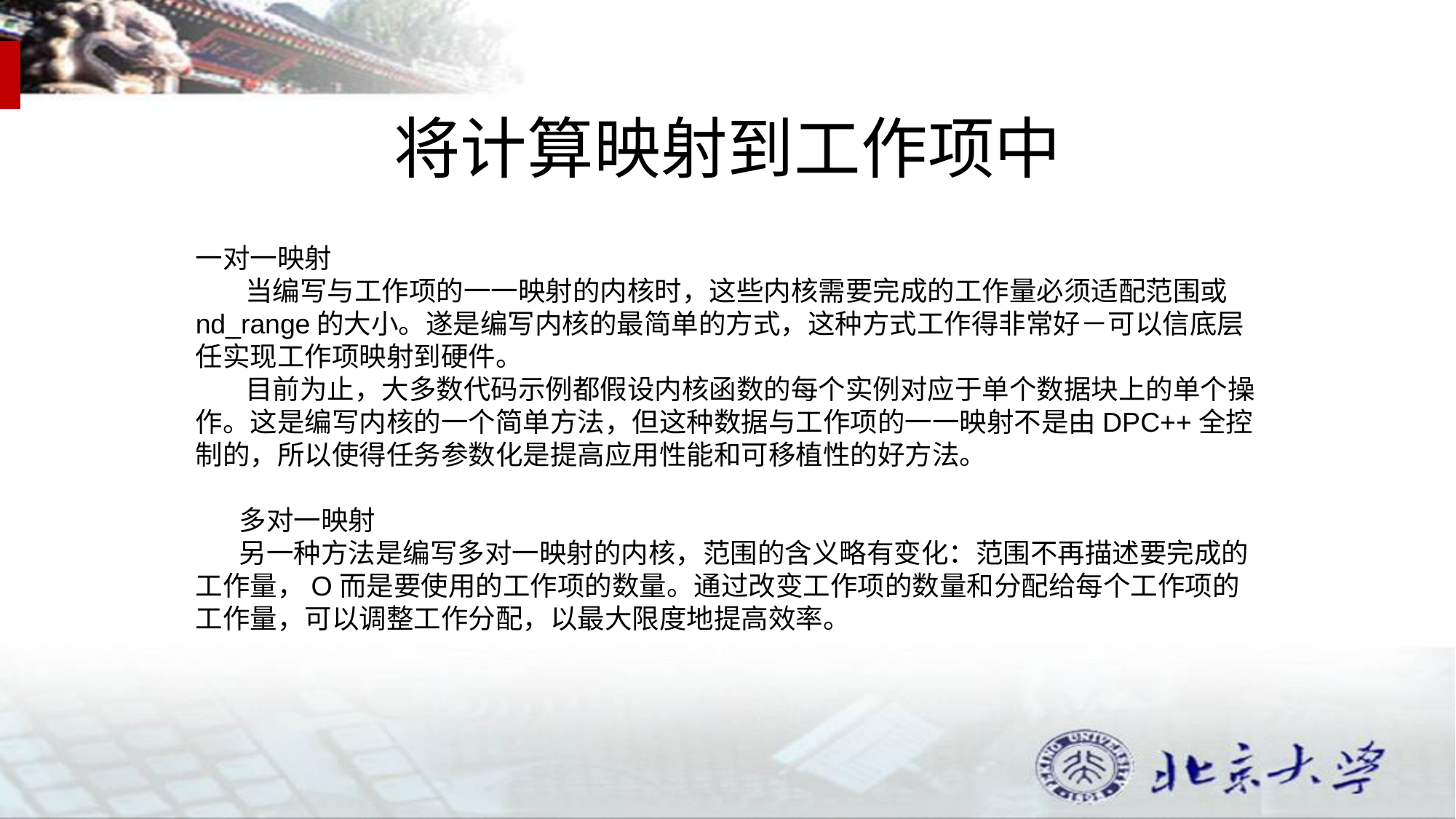

# 将计算映射到工作项中

一对一映射
       当编写与工作项的一一映射的内核时，这些内核需要完成的工作量必须适配范围或nd_range的大小。遂是编写内核的最简单的方式，这种方式工作得非常好－可以信底层任实现工作项映射到硬件。
       目前为止，大多数代码示例都假设内核函数的每个实例对应于单个数据块上的单个操作。这是编写内核的一个简单方法，但这种数据与工作项的一一映射不是由DPC++全控制的，所以使得任务参数化是提高应用性能和可移植性的好方法。

      多对一映射
      另一种方法是编写多对一映射的内核，范围的含义略有变化：范围不再描述要完成的工作量，O而是要使用的工作项的数量。通过改变工作项的数量和分配给每个工作项的工作量，可以调整工作分配，以最大限度地提高效率。